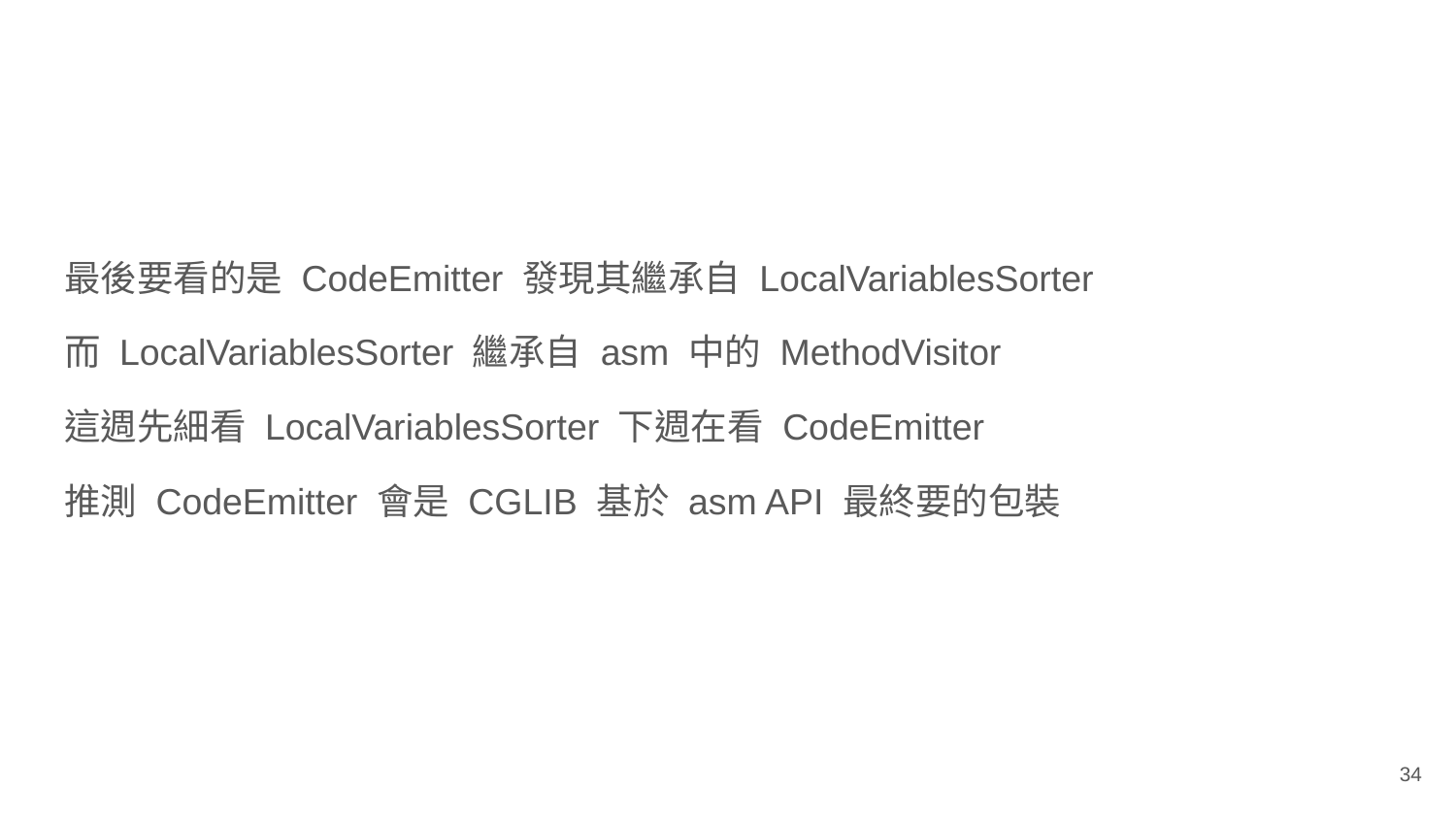

最後要看的是 CodeEmitter 發現其繼承自 LocalVariablesSorter
而 LocalVariablesSorter 繼承自 asm 中的 MethodVisitor
這週先細看 LocalVariablesSorter 下週在看 CodeEmitter
推測 CodeEmitter 會是 CGLIB 基於 asm API 最終要的包裝
34